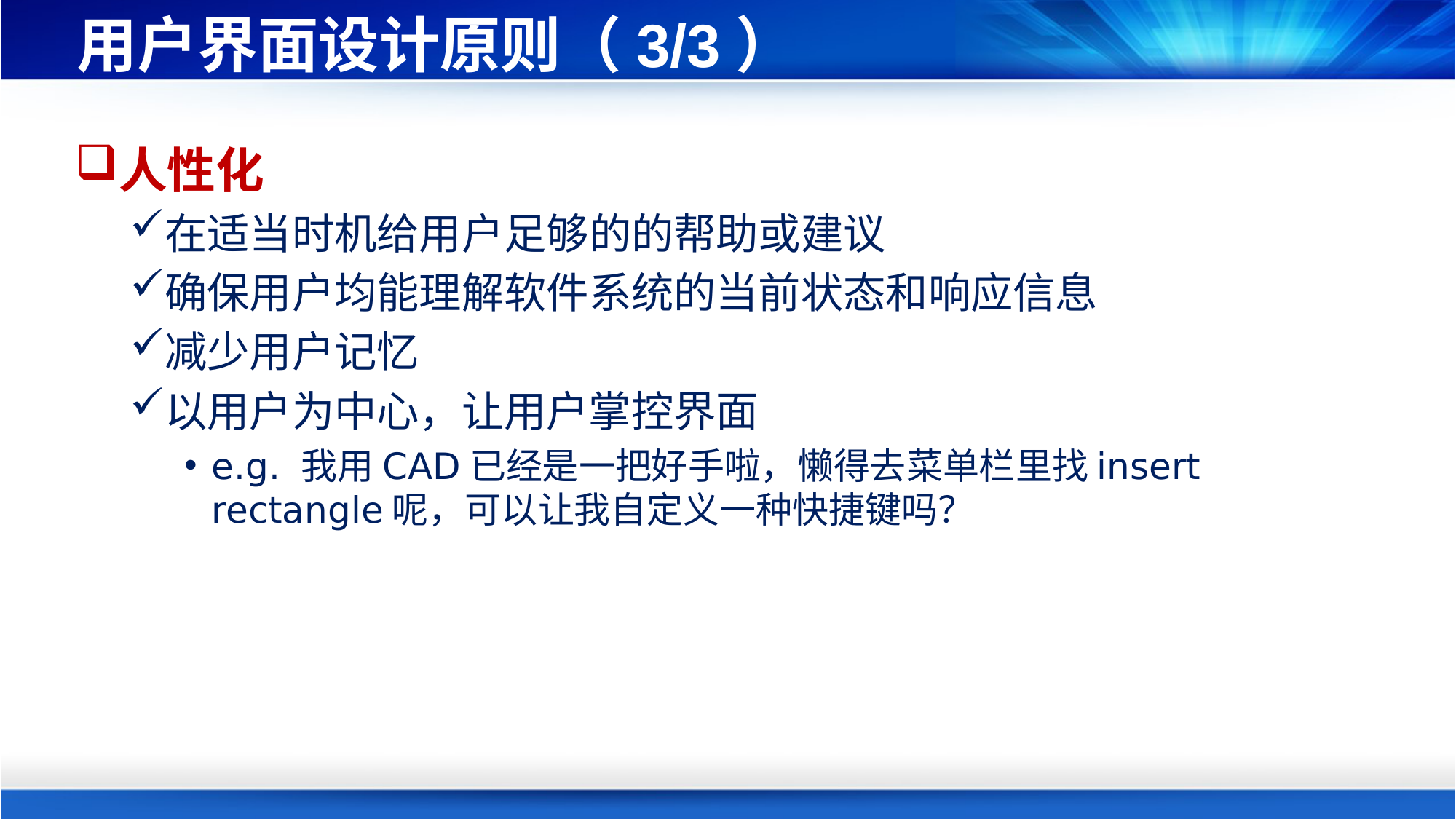

# 用户界面设计原则（3/3）
人性化
在适当时机给用户足够的的帮助或建议
确保用户均能理解软件系统的当前状态和响应信息
减少用户记忆
以用户为中心，让用户掌控界面
e.g. 我用CAD已经是一把好手啦，懒得去菜单栏里找insert rectangle呢，可以让我自定义一种快捷键吗？